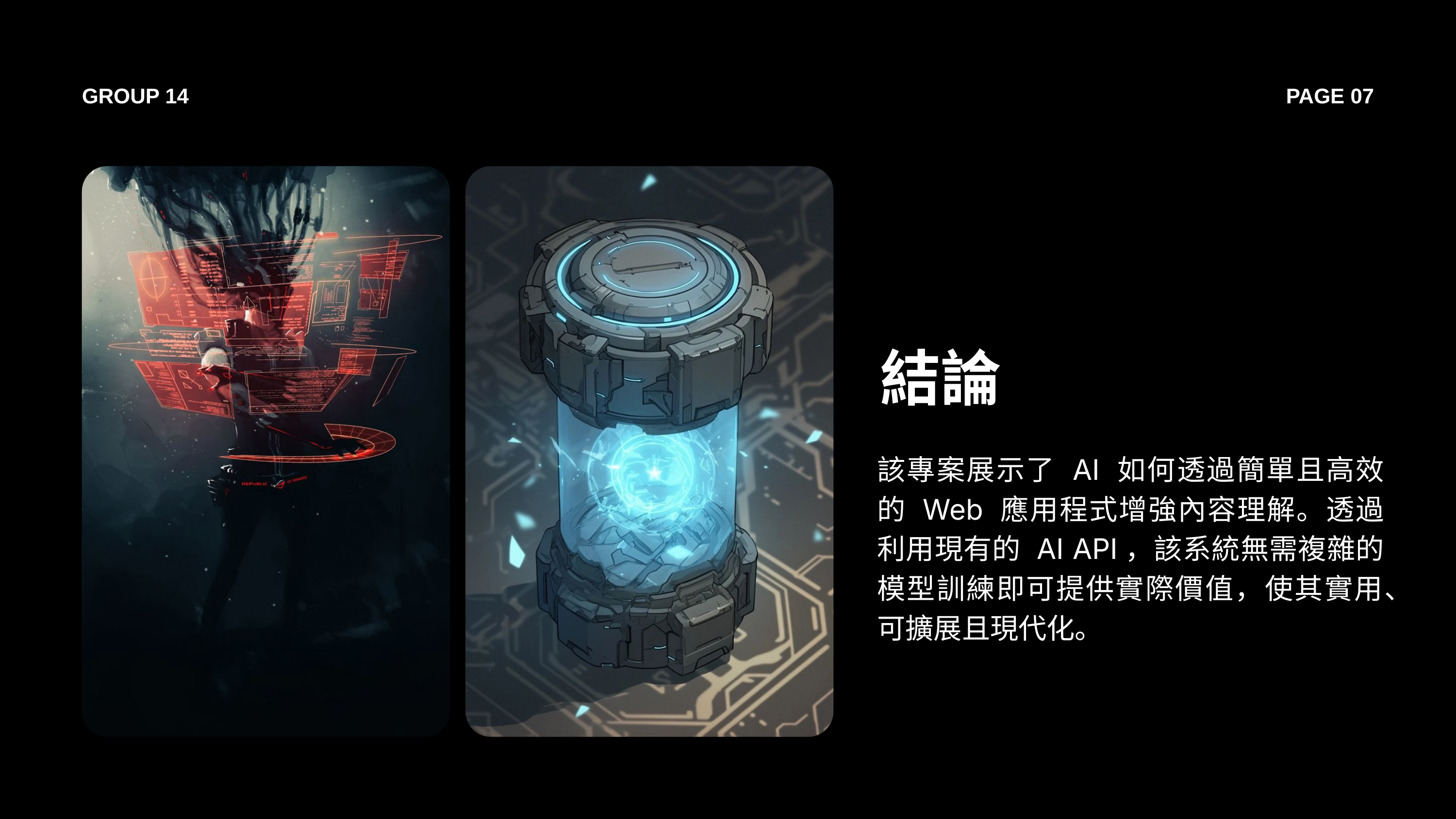

GROUP 14
PAGE 07

結論
該專案展示了 AI 如何透過簡單且高效的 Web 應用程式增強內容理解。透過利用現有的 AI API，該系統無需複雜的模型訓練即可提供實際價值，使其實用、可擴展且現代化。